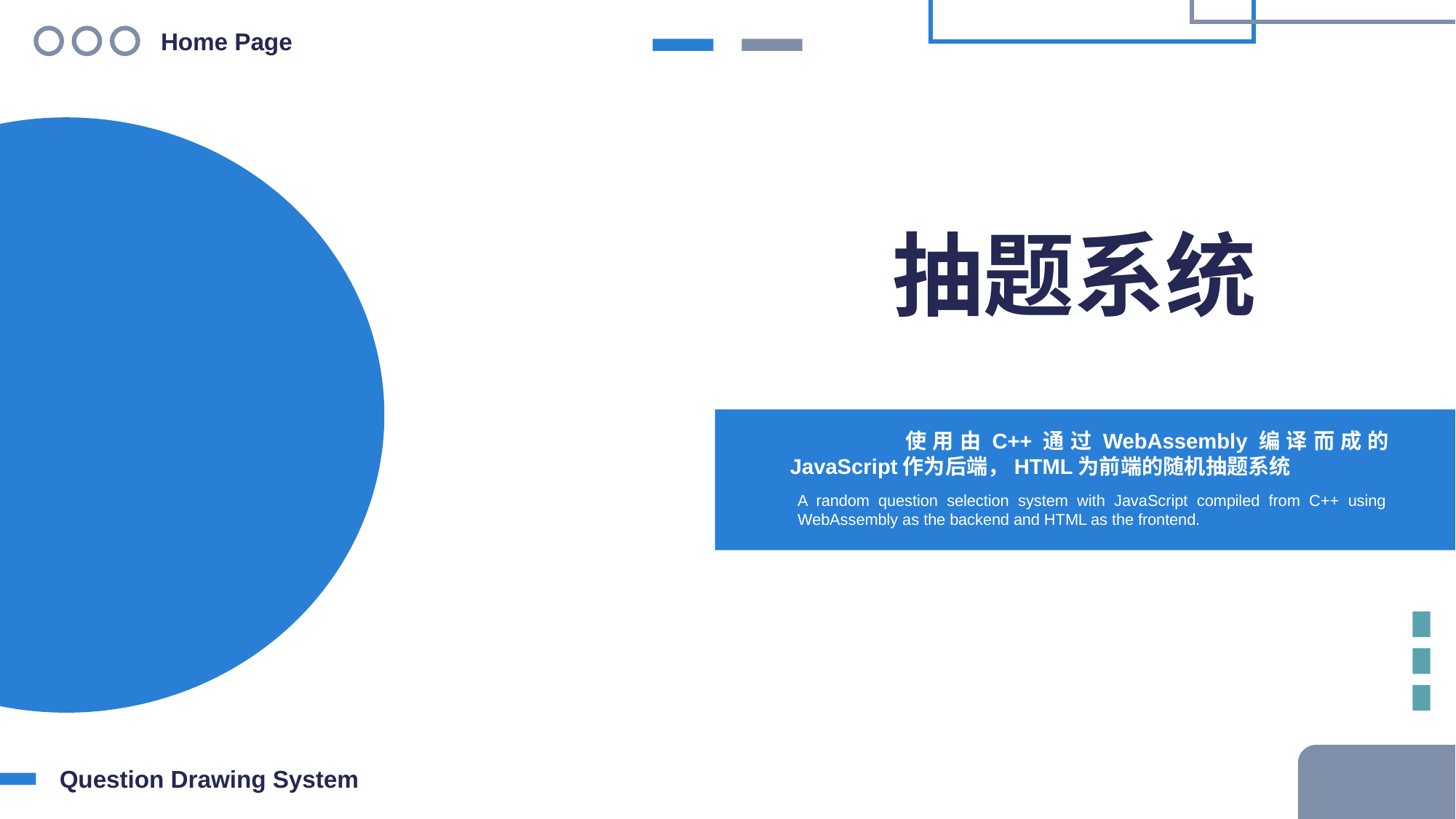

Home Page

抽题系统

	使用由C++通过WebAssembly编译而成的JavaScript作为后端，HTML为前端的随机抽题系统
A random question selection system with JavaScript compiled from C++ using WebAssembly as the backend and HTML as the frontend.

Question Drawing System